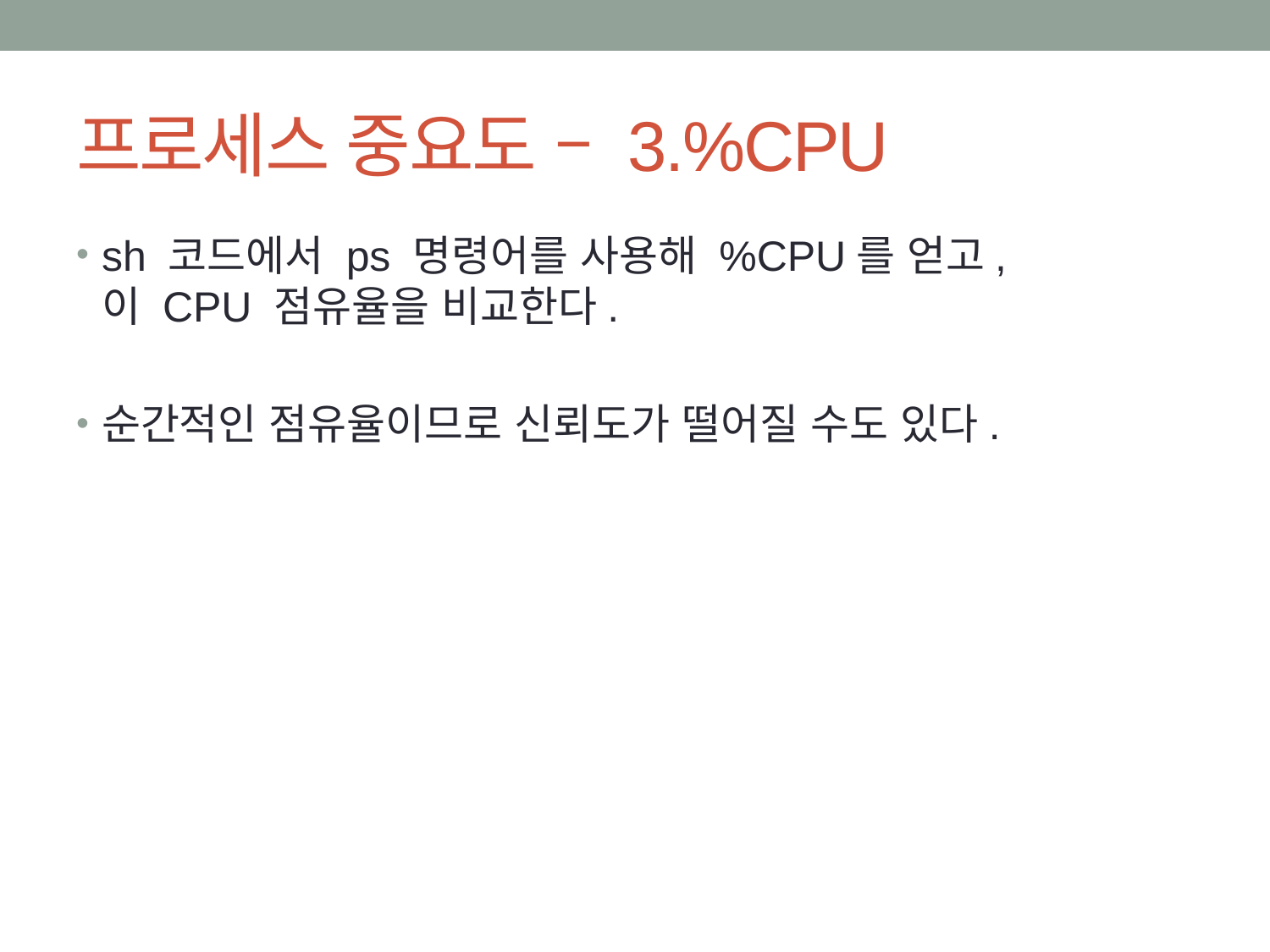

# 프로세스 중요도 – 3.%CPU
sh 코드에서 ps 명령어를 사용해 %CPU를 얻고,
이 CPU 점유율을 비교한다.

순간적인 점유율이므로 신뢰도가 떨어질 수도 있다.